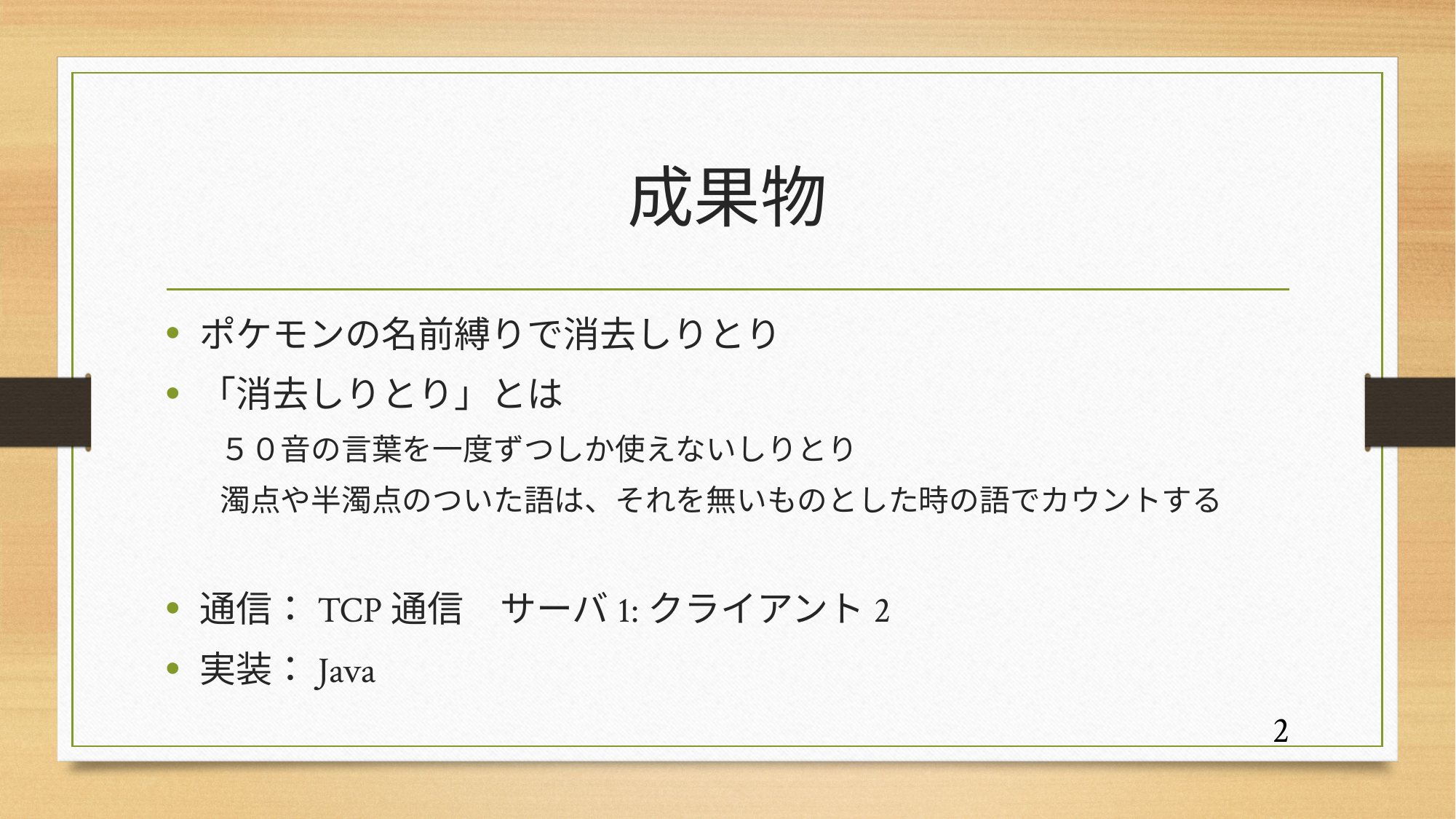

# 成果物
ポケモンの名前縛りで消去しりとり
「消去しりとり」とは
５０音の言葉を一度ずつしか使えないしりとり
濁点や半濁点のついた語は、それを無いものとした時の語でカウントする

通信：TCP通信　サーバ1:クライアント2
実装：Java
2